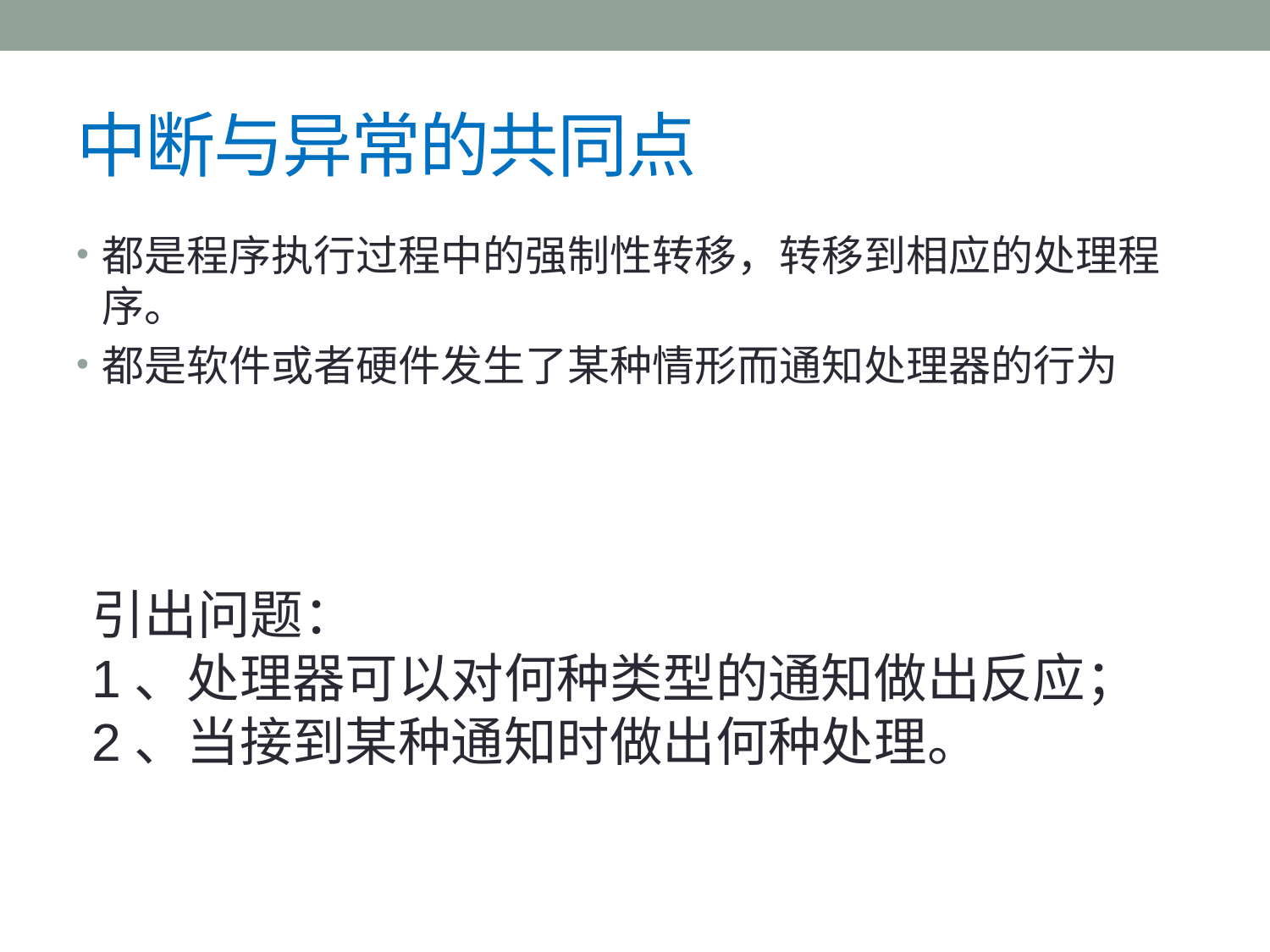

# 中断与异常的共同点
都是程序执行过程中的强制性转移，转移到相应的处理程序。
都是软件或者硬件发生了某种情形而通知处理器的行为

引出问题：
1、处理器可以对何种类型的通知做出反应；
2、当接到某种通知时做出何种处理。